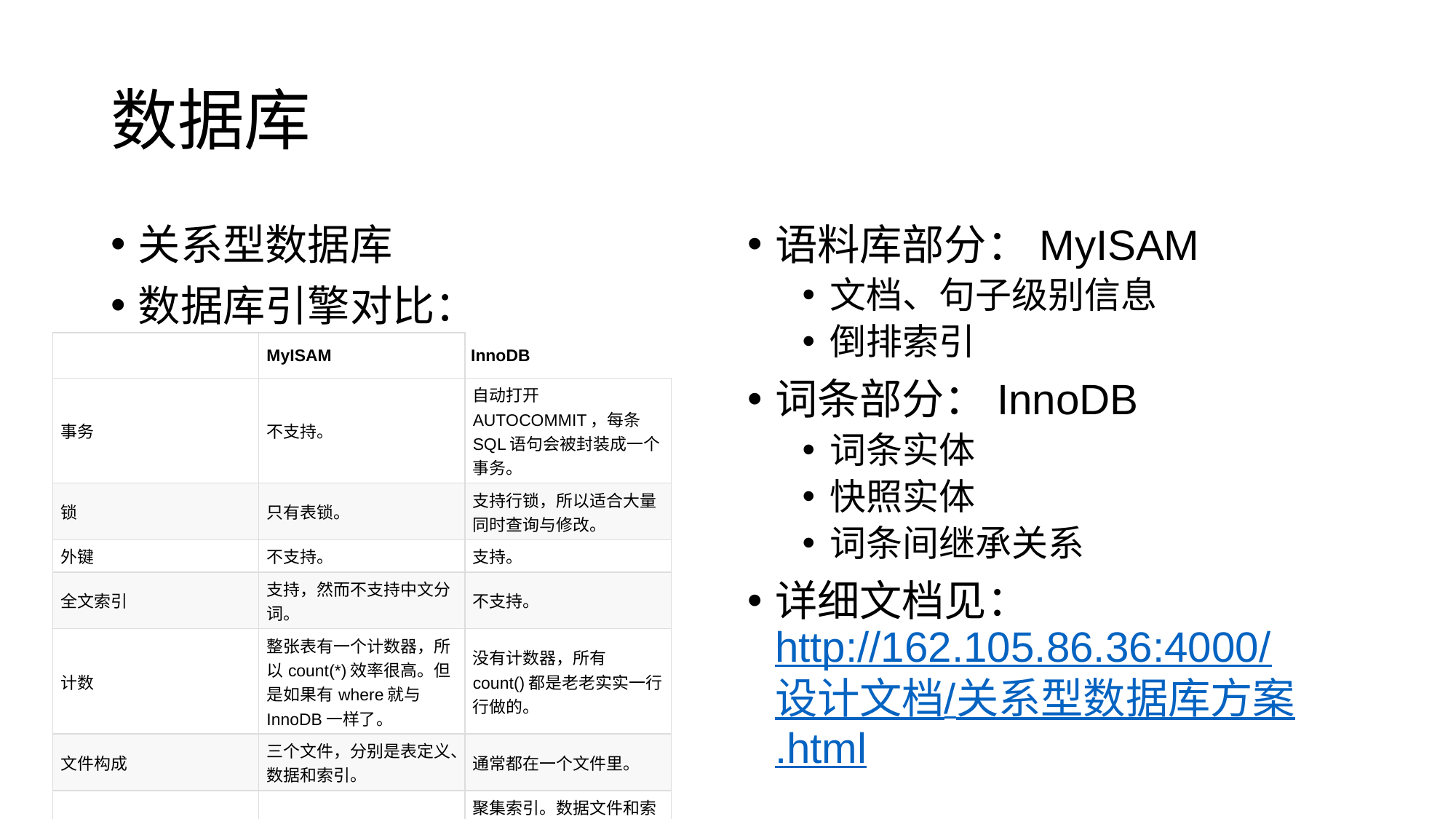

# 数据库
关系型数据库
数据库引擎对比：

语料库部分：MyISAM
文档、句子级别信息
倒排索引
词条部分：InnoDB
词条实体
快照实体
词条间继承关系
详细文档见：http://162.105.86.36:4000/设计文档/关系型数据库方案.html

|  | MyISAM | InnoDB |
| --- | --- | --- |
| 事务 | 不支持。 | 自动打开AUTOCOMMIT，每条SQL语句会被封装成一个事务。 |
| 锁 | 只有表锁。 | 支持行锁，所以适合大量同时查询与修改。 |
| 外键 | 不支持。 | 支持。 |
| 全文索引 | 支持，然而不支持中文分词。 | 不支持。 |
| 计数 | 整张表有一个计数器，所以count(\*)效率很高。但是如果有where就与InnoDB一样了。 | 没有计数器，所有count()都是老老实实一行行做的。 |
| 文件构成 | 三个文件，分别是表定义、数据和索引。 | 通常都在一个文件里。 |
| 主索引 | 非聚集索引，索引保存的是数据文件的指针。主键与辅助索引独立。 | 聚集索引。数据文件和索引在一起，通过主键索引效率很高。但是辅助索引要先索引到主键，再查询到数据。 |